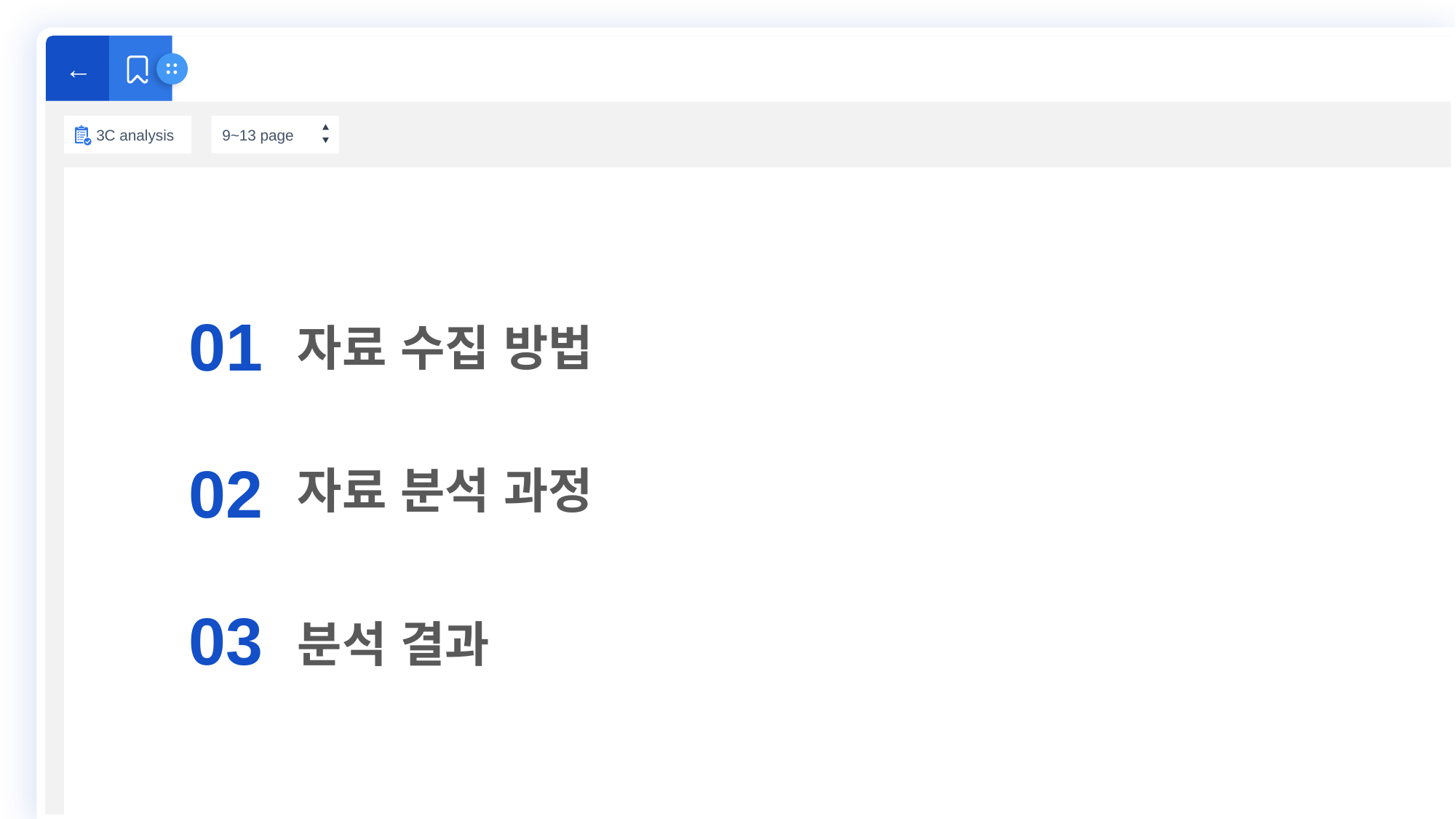

←

3C analysis
9~13 page

01
자료 수집 방법
02
자료 분석 과정
03
분석 결과